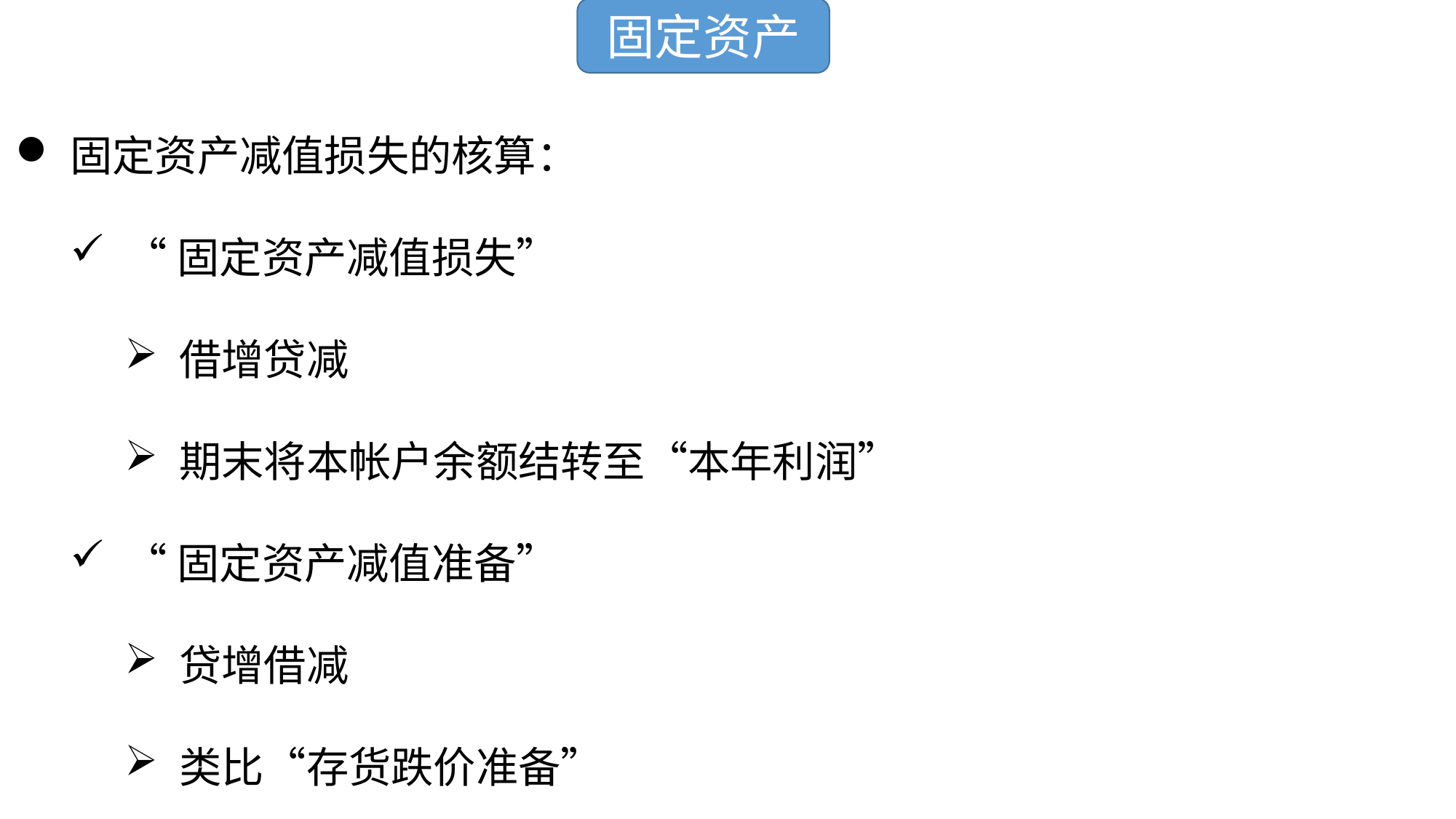

固定资产
固定资产减值损失的核算：
“固定资产减值损失”
借增贷减
期末将本帐户余额结转至“本年利润”
“固定资产减值准备”
贷增借减
类比“存货跌价准备”